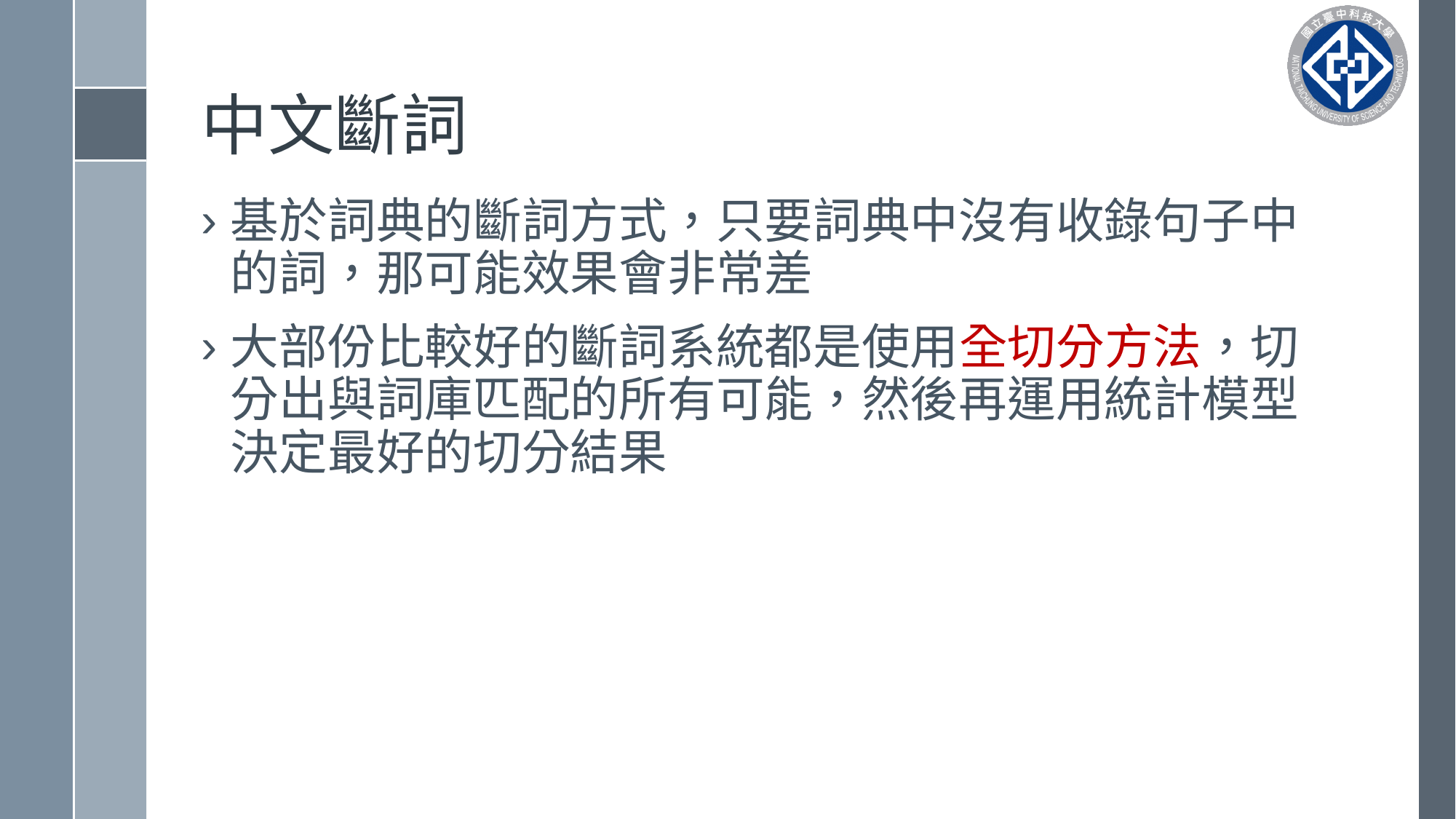

# 中文斷詞
基於詞典的斷詞方式，只要詞典中沒有收錄句子中的詞，那可能效果會非常差
大部份比較好的斷詞系統都是使用全切分方法，切分出與詞庫匹配的所有可能，然後再運用統計模型決定最好的切分結果